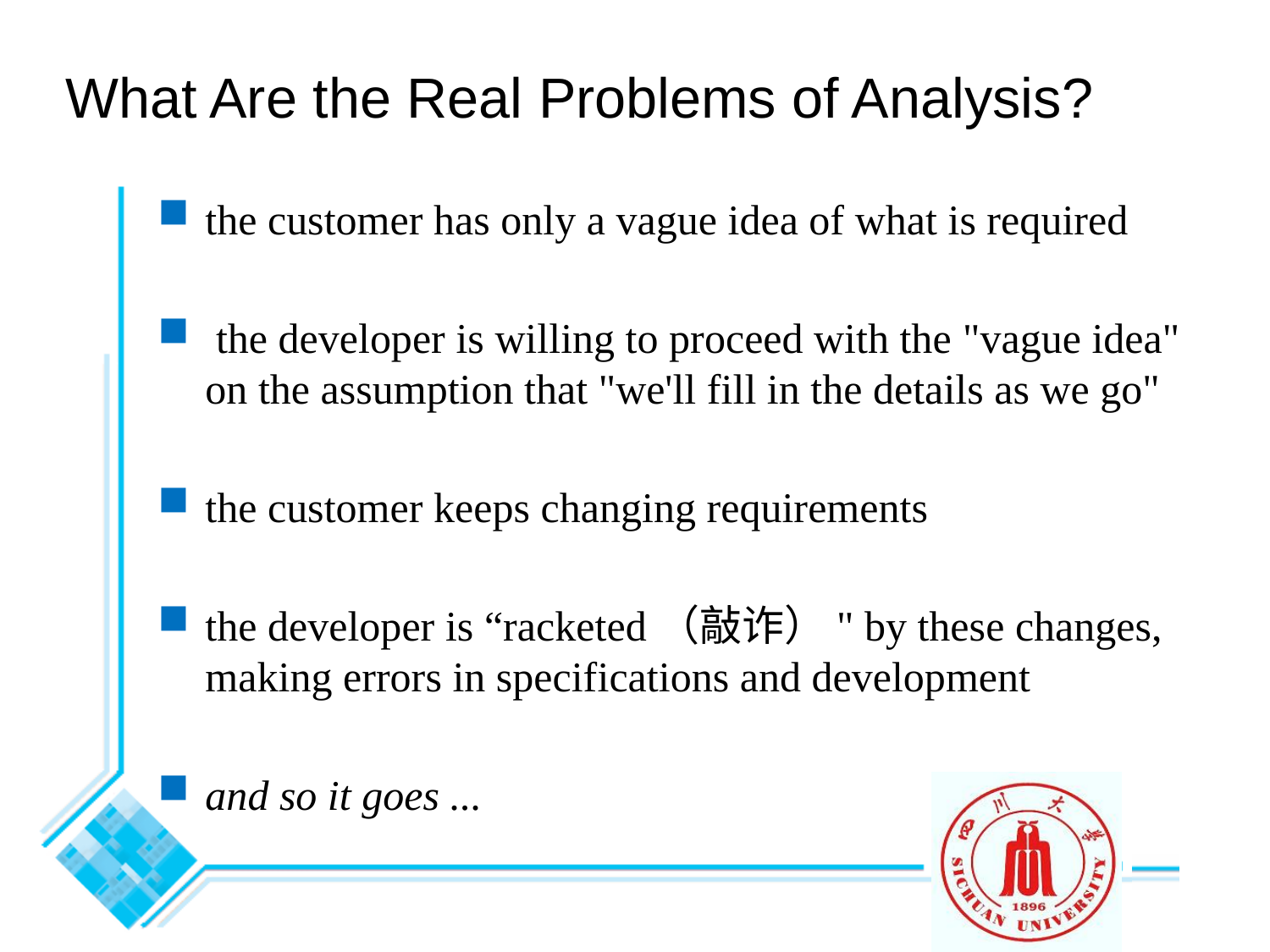

# What Are the Real Problems of Analysis?
the customer has only a vague idea of what is required

 the developer is willing to proceed with the "vague idea" on the assumption that "we'll fill in the details as we go"

the customer keeps changing requirements

the developer is “racketed（敲诈）" by these changes, making errors in specifications and development

and so it goes ...